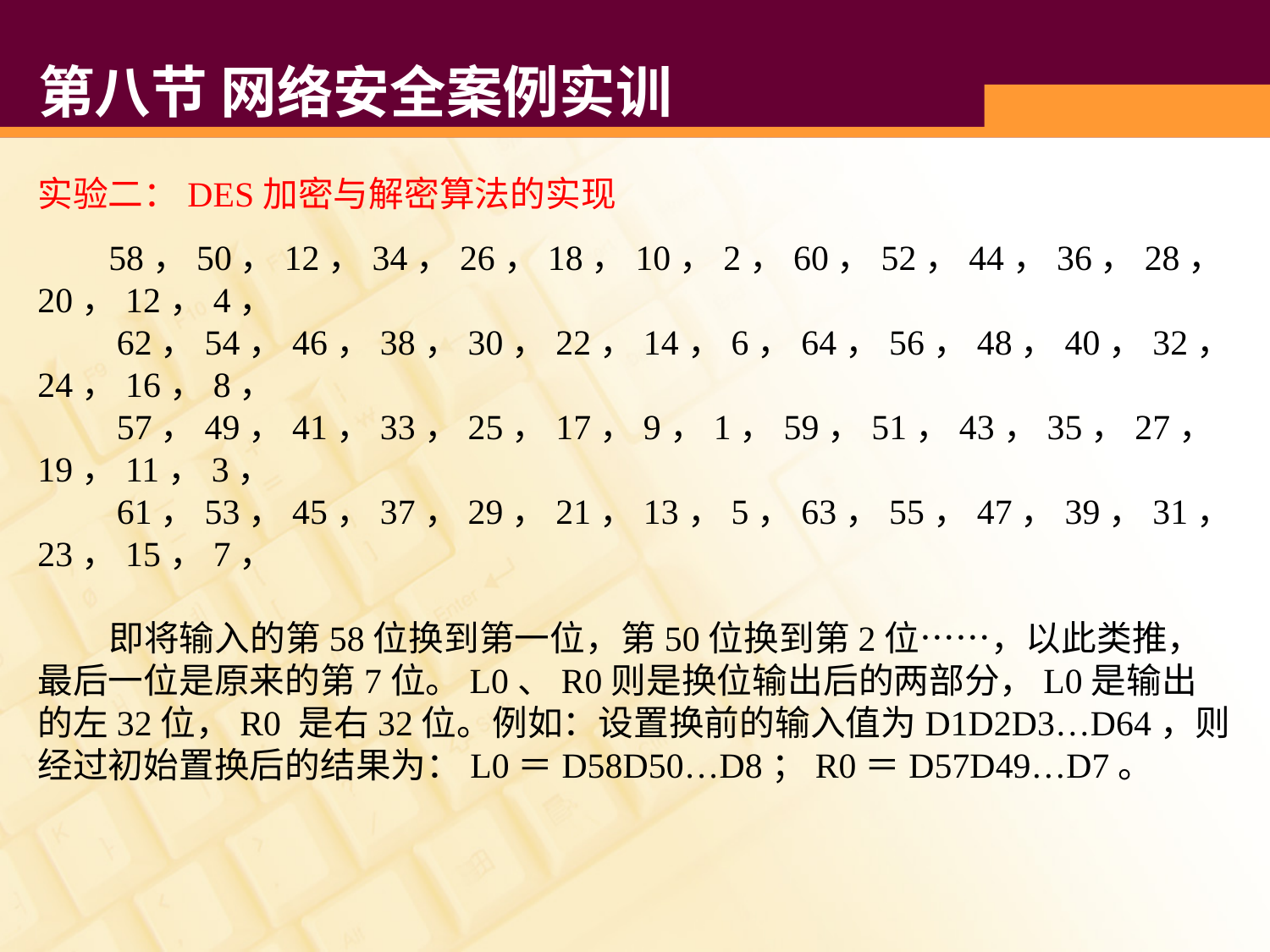

# 第八节 网络安全案例实训
实验二：DES加密与解密算法的实现

        58，50，12，34，26，18，10，2，60，52，44，36，28，20，12，4，
　　62，54，46，38，30，22，14，6，64，56，48，40，32，24，16，8，
　　57，49，41，33，25，17，9，1，59，51，43，35，27，19，11，3，
　　61，53，45，37，29，21，13，5，63，55，47，39，31，23，15，7，
        即将输入的第58位换到第一位，第50位换到第2位……，以此类推，最后一位是原来的第7位。L0、R0则是换位输出后的两部分，L0是输出的左32位，R0 是右32位。例如：设置换前的输入值为D1D2D3…D64，则经过初始置换后的结果为：L0＝D58D50…D8；R0＝D57D49…D7。